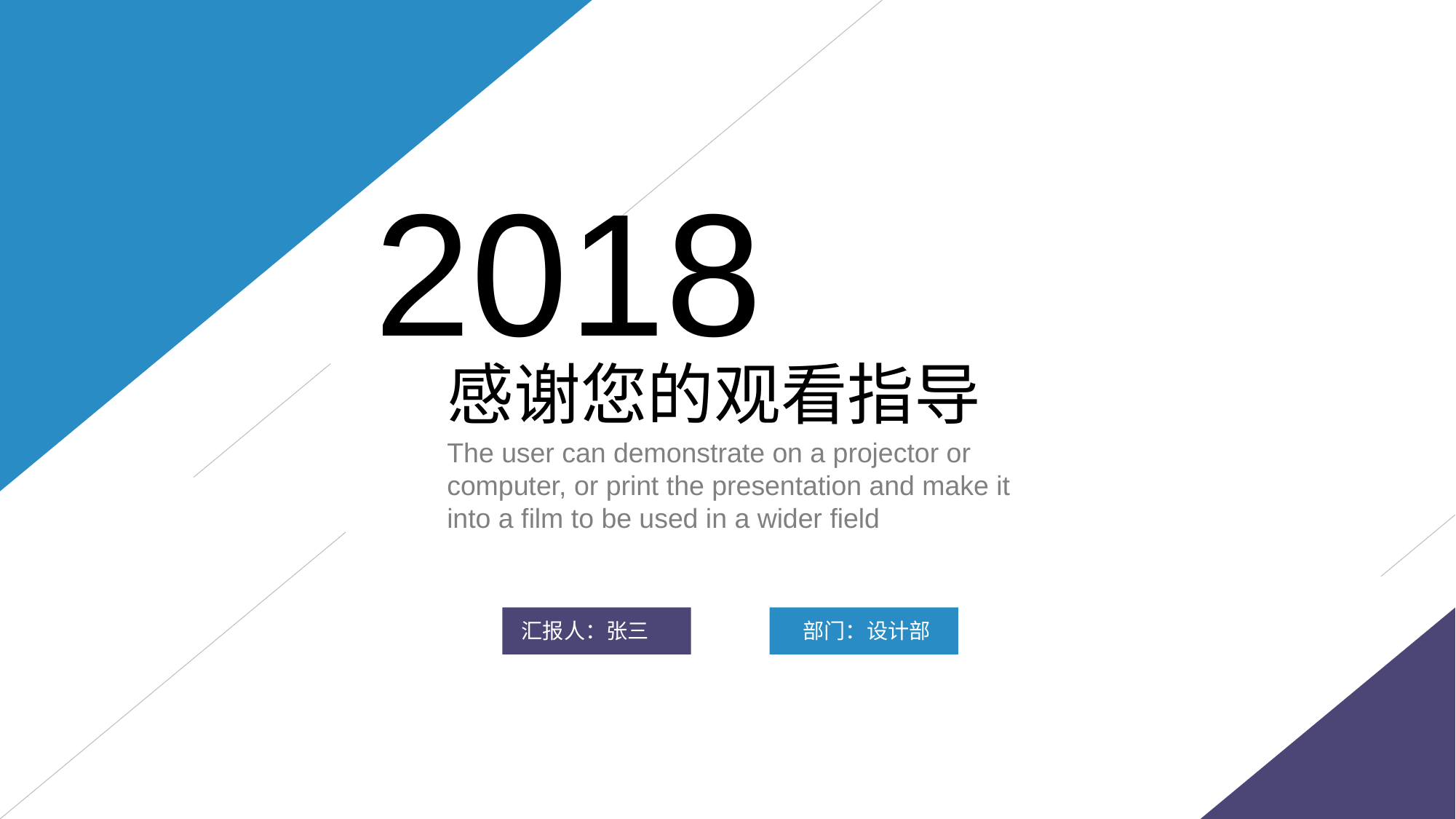

2018
感谢您的观看指导
The user can demonstrate on a projector or computer, or print the presentation and make it into a film to be used in a wider field

汇报人：张三
部门：设计部